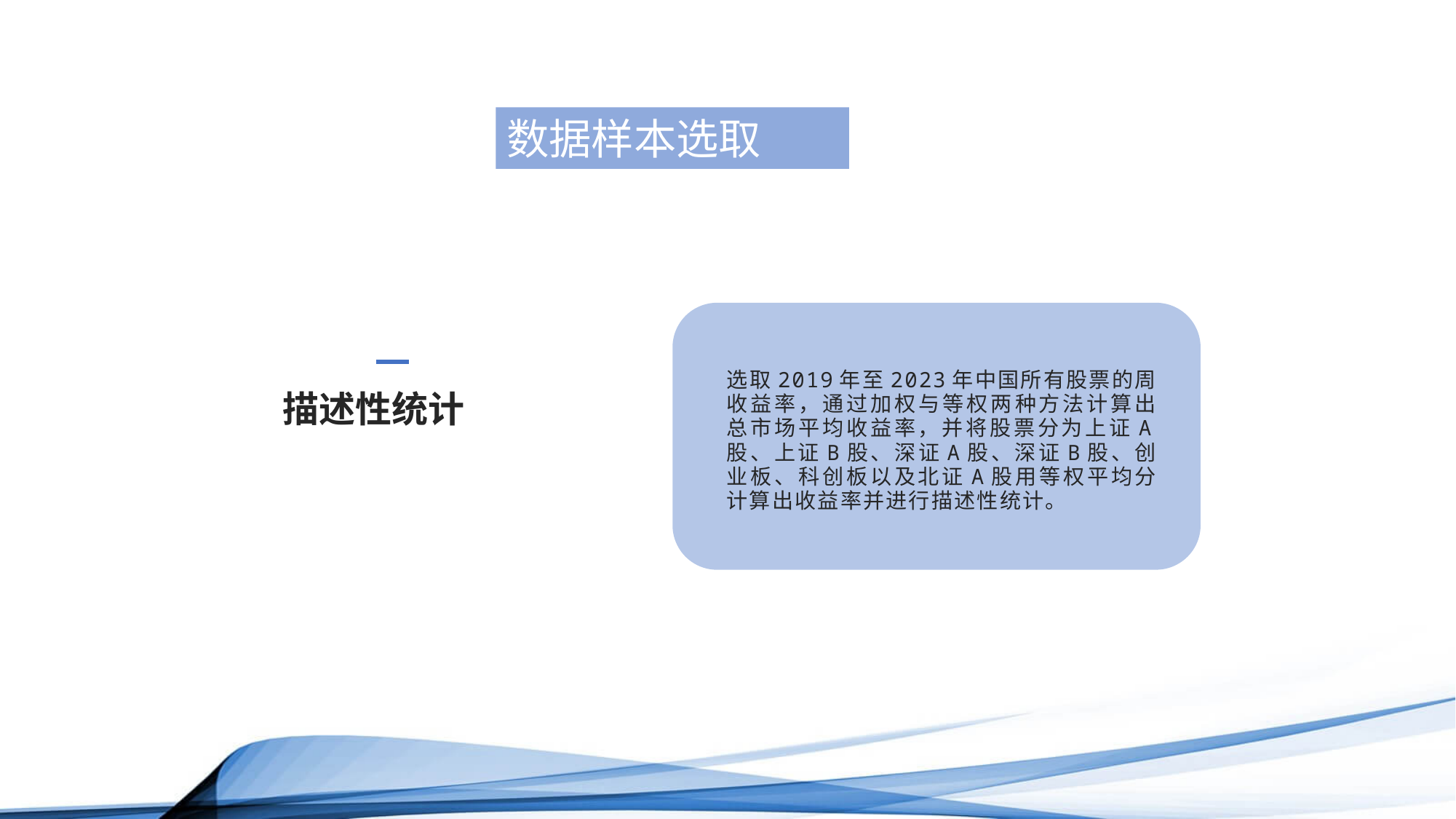

数据样本选取

选取2019年至2023年中国所有股票的周收益率，通过加权与等权两种方法计算出总市场平均收益率，并将股票分为上证A股、上证B股、深证A股、深证B股、创业板、科创板以及北证A股用等权平均分计算出收益率并进行描述性统计。
描述性统计